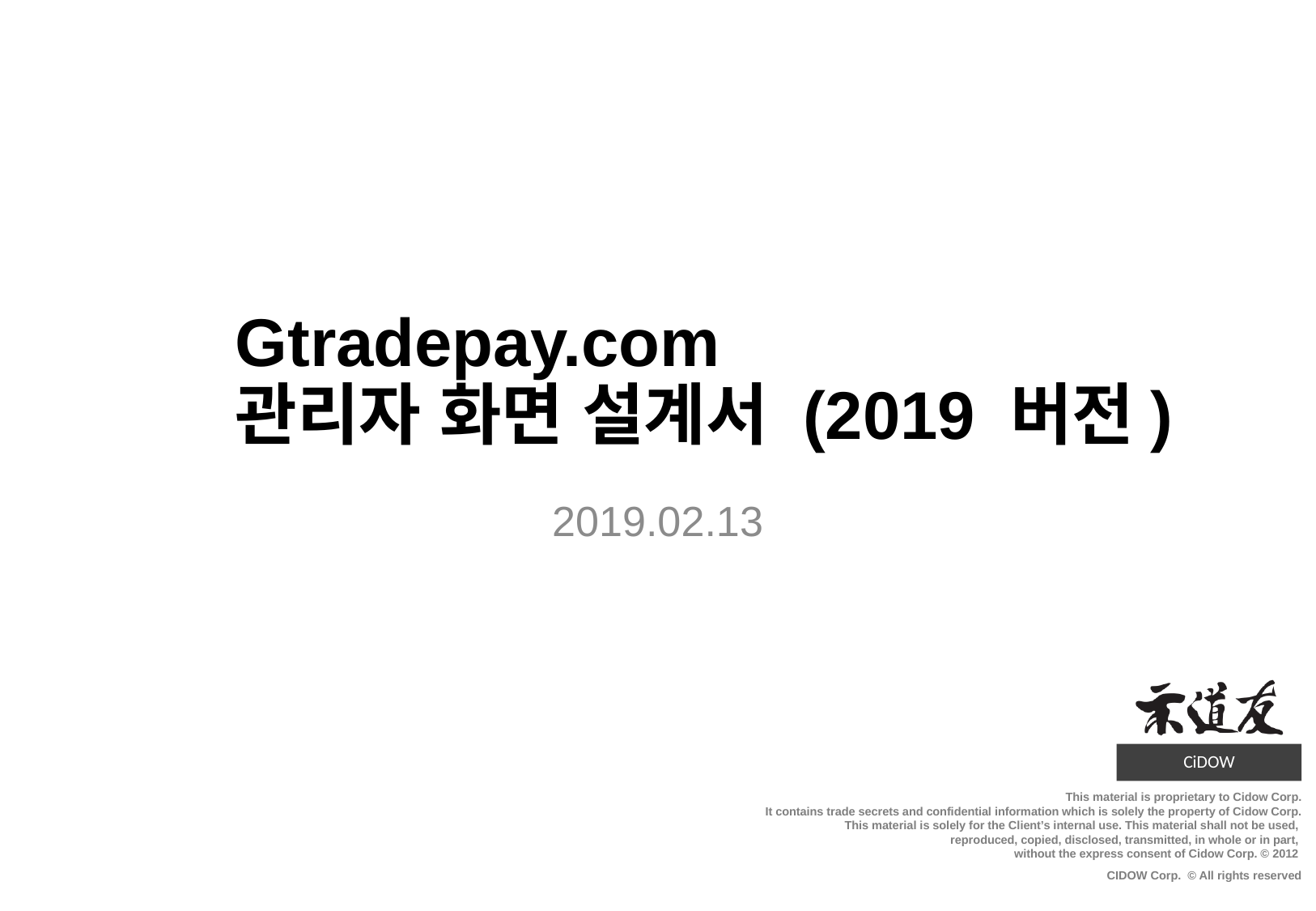

# Gtradepay.com 관리자 화면 설계서 (2019 버전)
2019.02.13